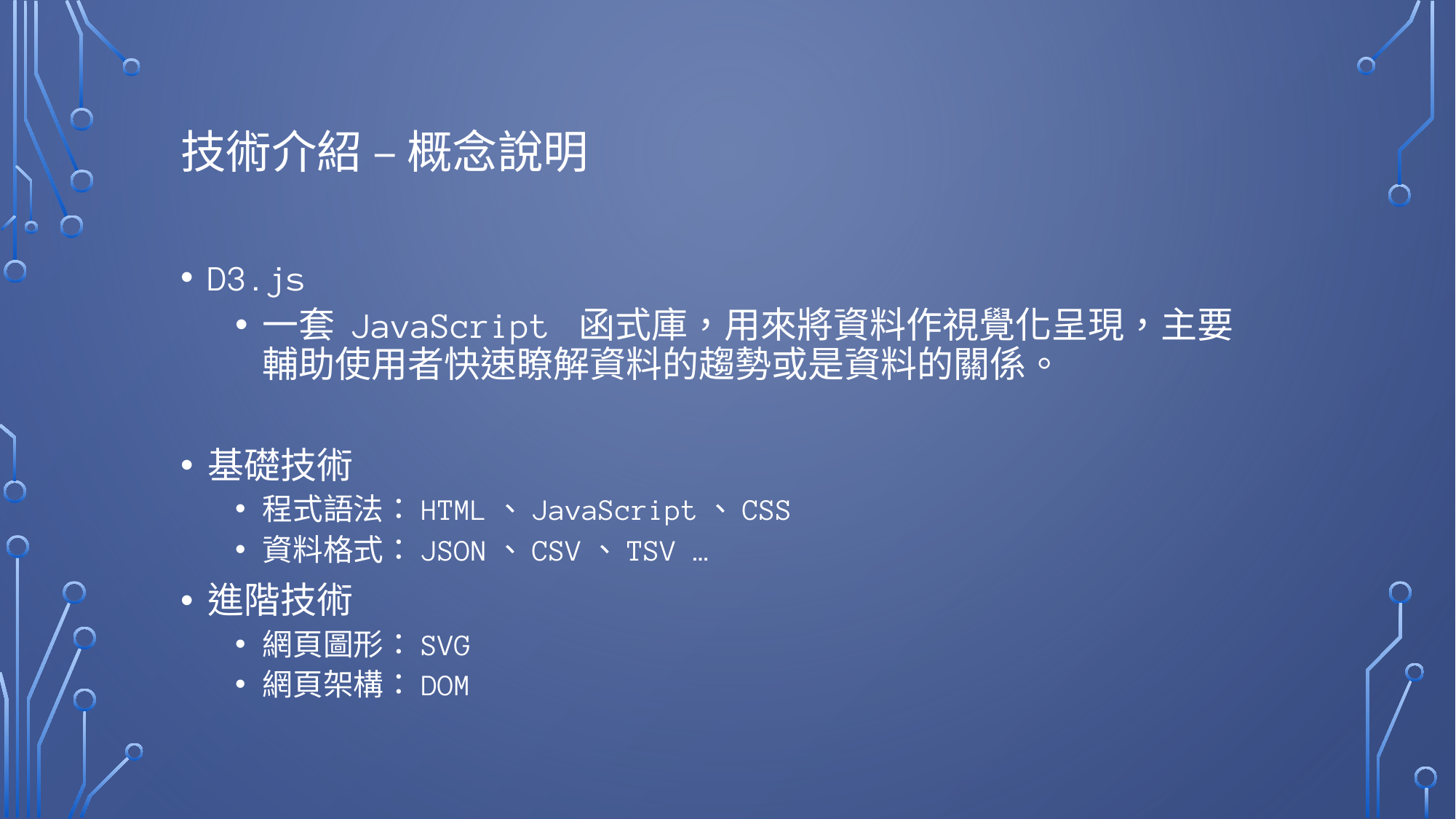

技術介紹 – 概念說明
D3.js
一套 JavaScript 函式庫，用來將資料作視覺化呈現，主要輔助使用者快速瞭解資料的趨勢或是資料的關係。

基礎技術
程式語法：HTML、JavaScript、CSS
資料格式：JSON、CSV、TSV …
進階技術
網頁圖形：SVG
網頁架構：DOM